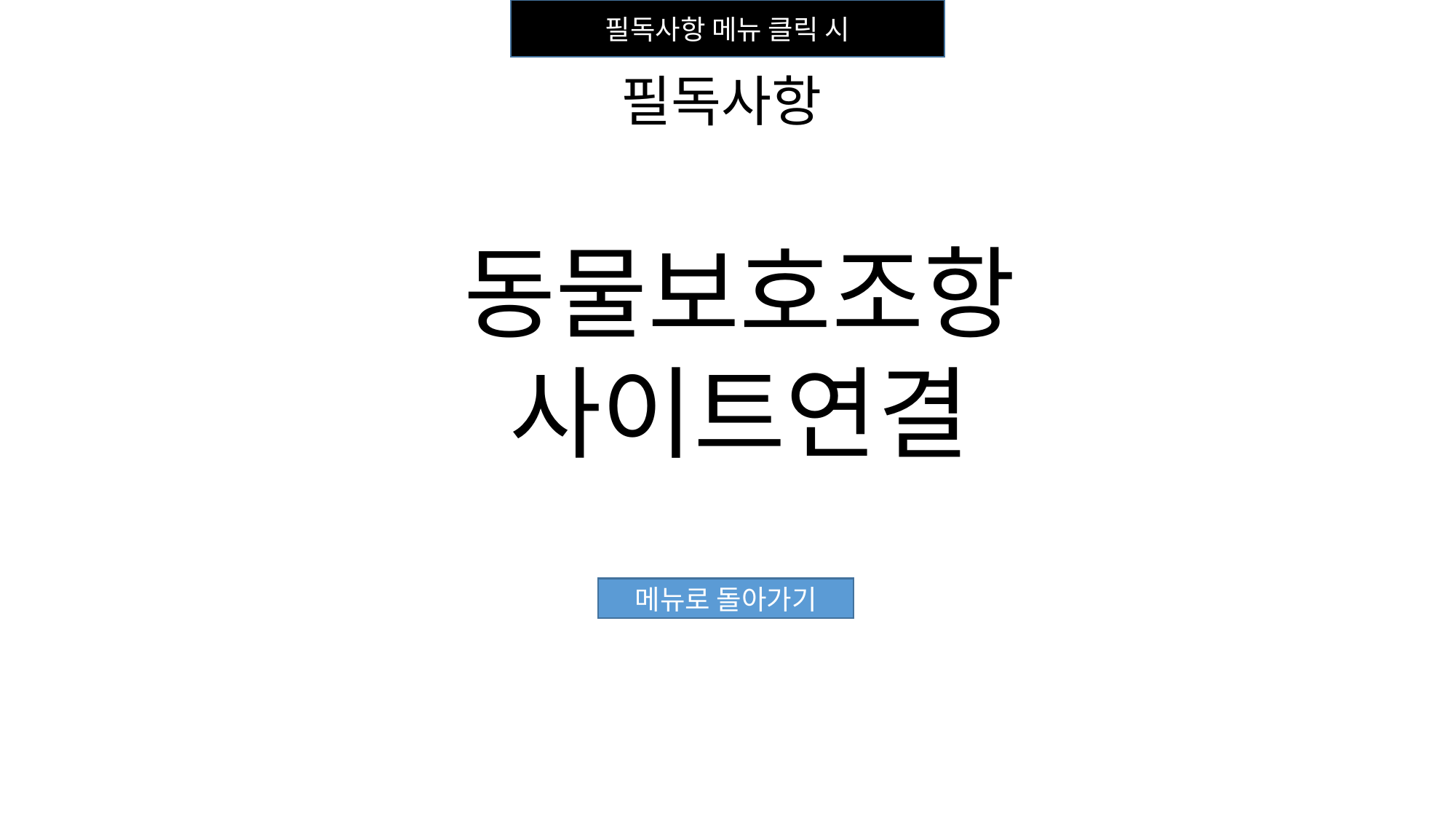

필독사항 메뉴 클릭 시
필독사항
동물보호조항 사이트연결
메뉴로 돌아가기